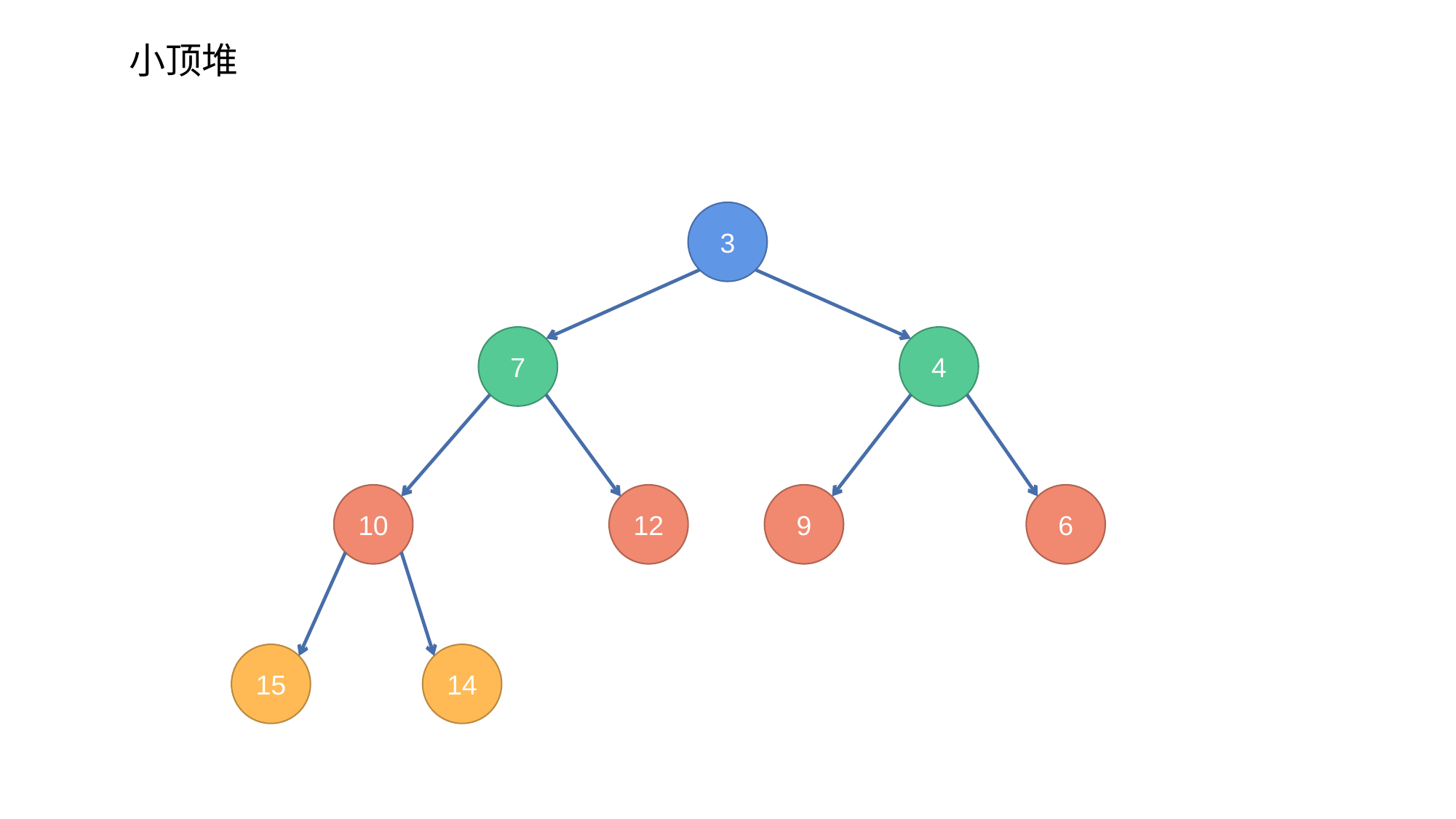

小顶堆
3
7
4
10
12
9
6
15
14